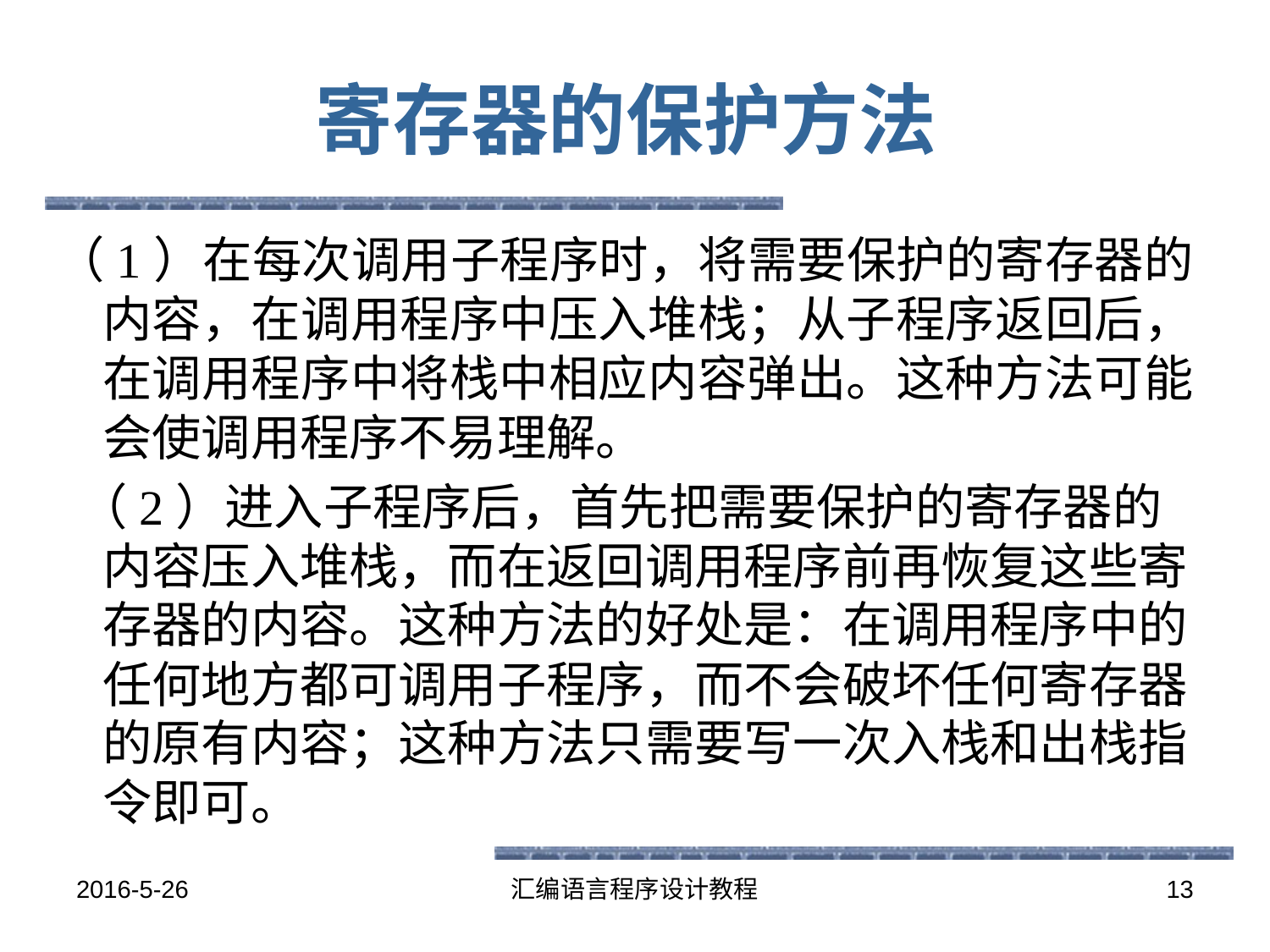

# 寄存器的保护方法
（1）在每次调用子程序时，将需要保护的寄存器的内容，在调用程序中压入堆栈；从子程序返回后，在调用程序中将栈中相应内容弹出。这种方法可能会使调用程序不易理解。
 （2）进入子程序后，首先把需要保护的寄存器的内容压入堆栈，而在返回调用程序前再恢复这些寄存器的内容。这种方法的好处是：在调用程序中的任何地方都可调用子程序，而不会破坏任何寄存器的原有内容；这种方法只需要写一次入栈和出栈指令即可。
2016-5-26
汇编语言程序设计教程
13